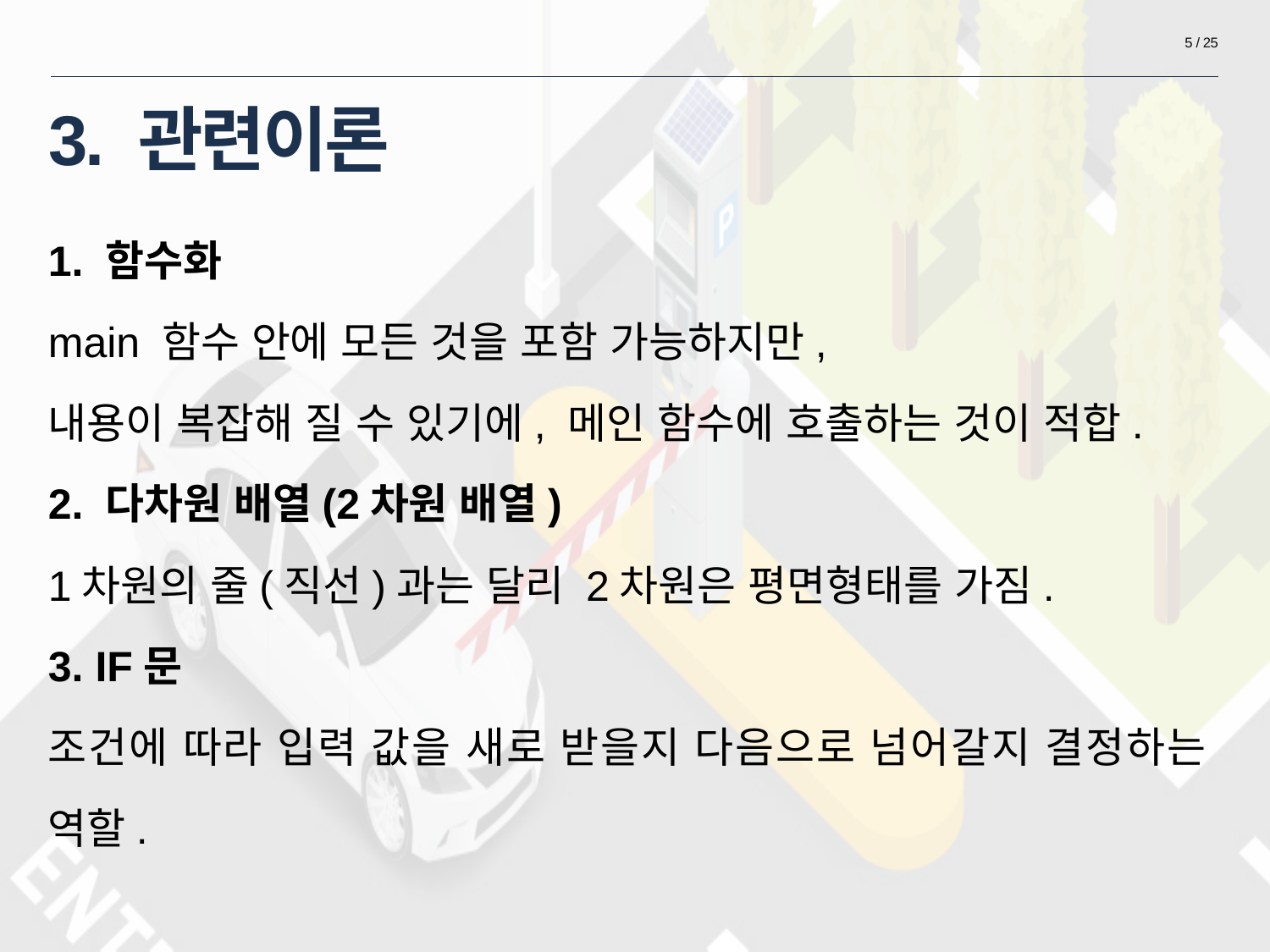

5 / 25
3. 관련이론
1. 함수화
main 함수 안에 모든 것을 포함 가능하지만,
내용이 복잡해 질 수 있기에, 메인 함수에 호출하는 것이 적합.
2. 다차원 배열(2차원 배열)
1차원의 줄(직선)과는 달리 2차원은 평면형태를 가짐.
3. IF문
조건에 따라 입력 값을 새로 받을지 다음으로 넘어갈지 결정하는 역할.